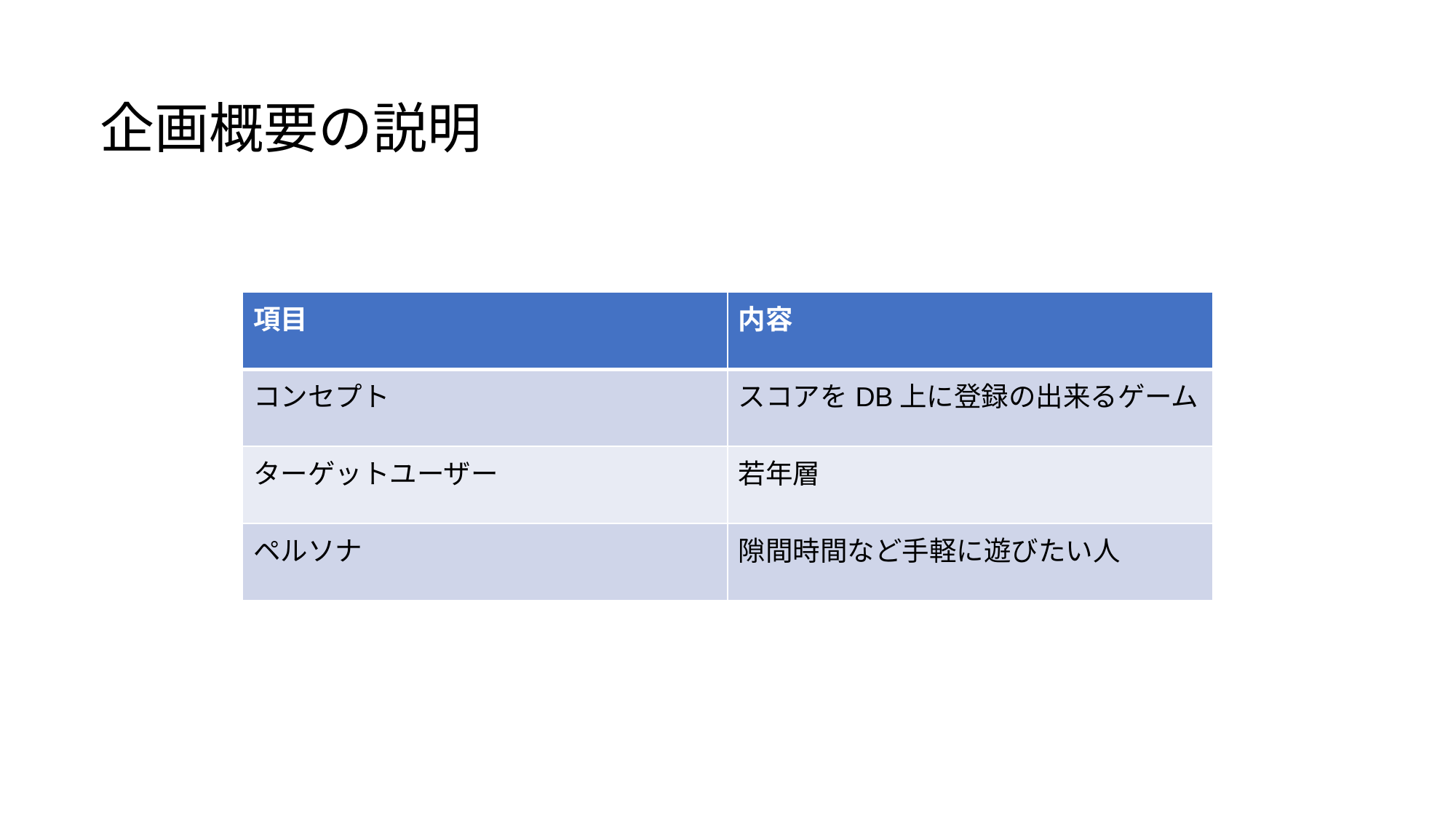

企画概要の説明
| 項目 | 内容 |
| --- | --- |
| コンセプト | スコアをDB上に登録の出来るゲーム |
| ターゲットユーザー | 若年層 |
| ペルソナ | 隙間時間など手軽に遊びたい人 |